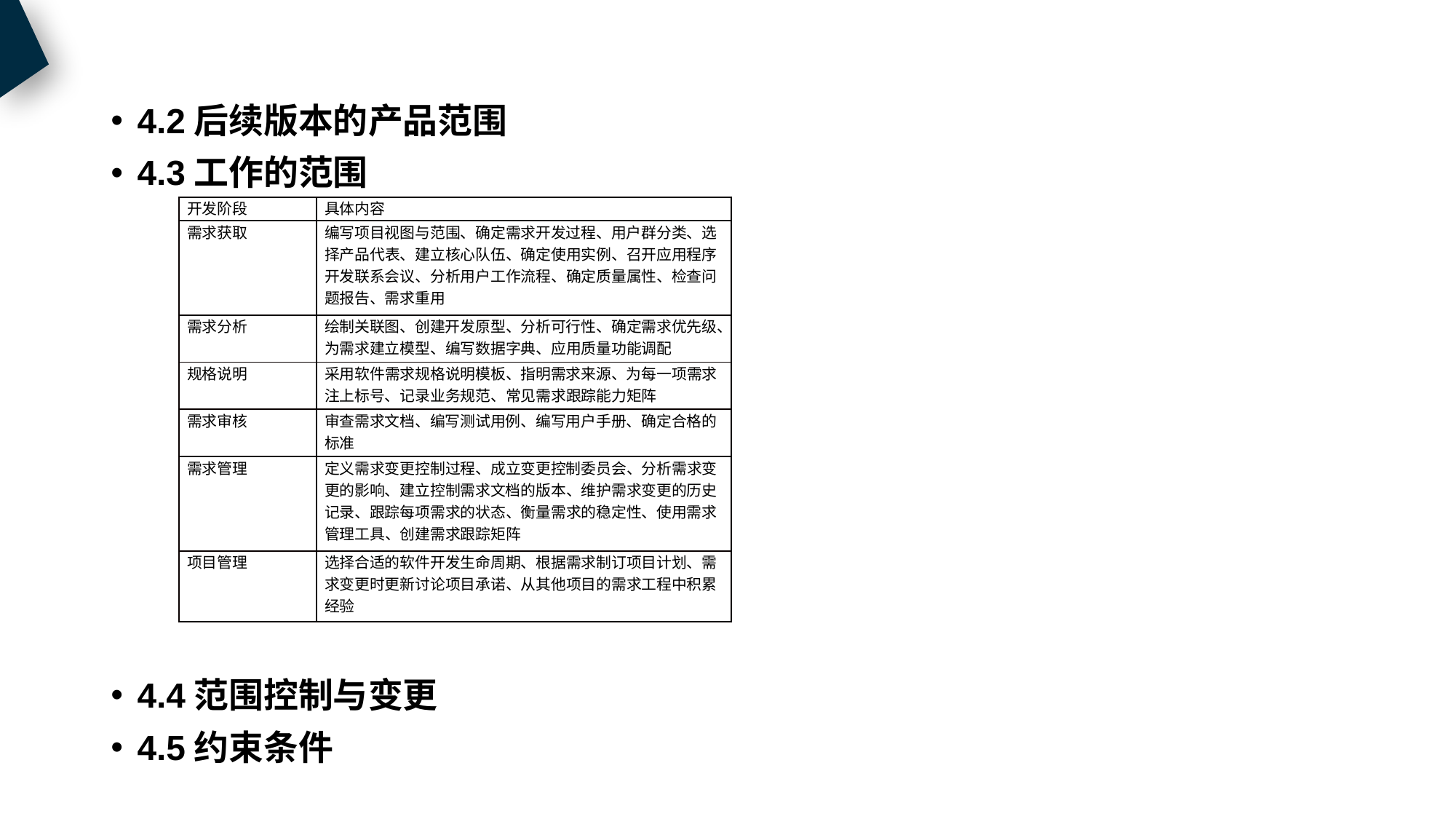

4.2后续版本的产品范围
4.3工作的范围

4.4范围控制与变更
4.5约束条件
| 开发阶段 | 具体内容 |
| --- | --- |
| 需求获取 | 编写项目视图与范围、确定需求开发过程、用户群分类、选择产品代表、建立核心队伍、确定使用实例、召开应用程序开发联系会议、分析用户工作流程、确定质量属性、检查问题报告、需求重用 |
| 需求分析 | 绘制关联图、创建开发原型、分析可行性、确定需求优先级、为需求建立模型、编写数据字典、应用质量功能调配 |
| 规格说明 | 采用软件需求规格说明模板、指明需求来源、为每一项需求注上标号、记录业务规范、常见需求跟踪能力矩阵 |
| 需求审核 | 审查需求文档、编写测试用例、编写用户手册、确定合格的标准 |
| 需求管理 | 定义需求变更控制过程、成立变更控制委员会、分析需求变更的影响、建立控制需求文档的版本、维护需求变更的历史记录、跟踪每项需求的状态、衡量需求的稳定性、使用需求管理工具、创建需求跟踪矩阵 |
| 项目管理 | 选择合适的软件开发生命周期、根据需求制订项目计划、需求变更时更新讨论项目承诺、从其他项目的需求工程中积累经验 |